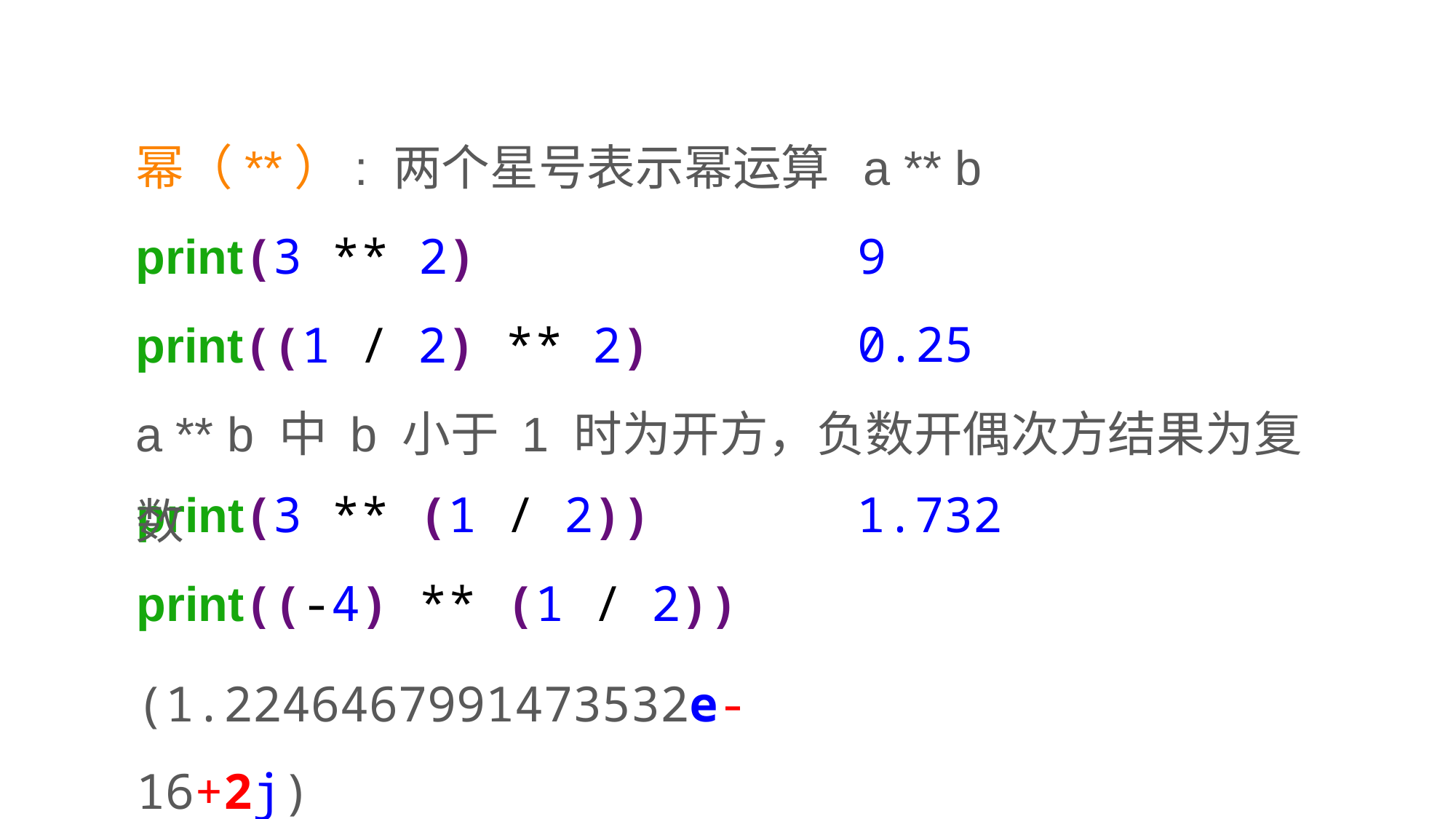

幂（**）: 两个星号表示幂运算  a ** b
print(3 ** 2)
9
0.25
print((1 / 2) ** 2)

a ** b 中 b 小于 1 时为开方，负数开偶次方结果为复数
print(3 ** (1 / 2))
1.732
print((-4) ** (1 / 2))
(1.2246467991473532e-16+2j)